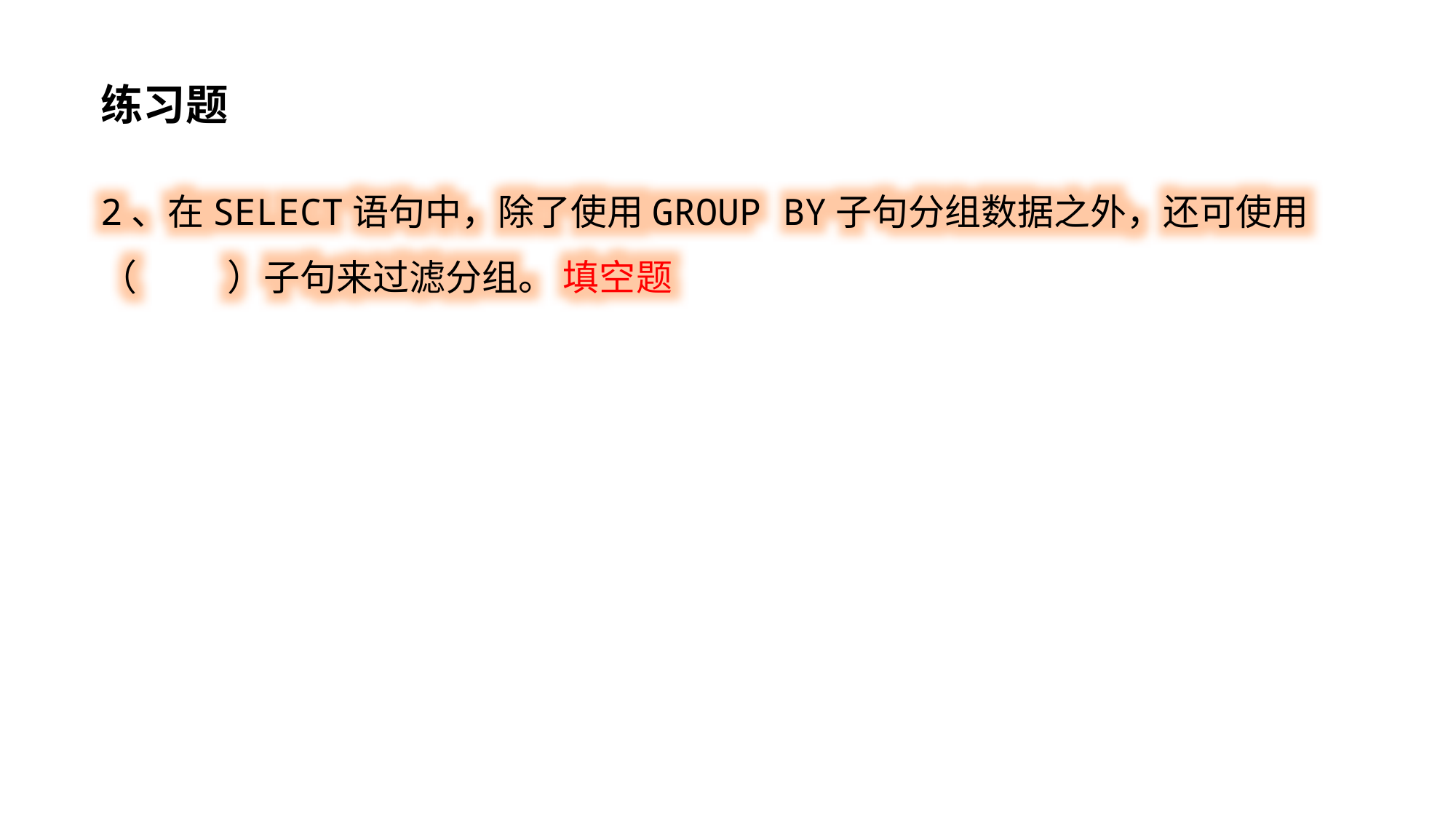

练习题
2、在SELECT语句中，除了使用GROUP BY子句分组数据之外，还可使用（           ）子句来过滤分组。 填空题